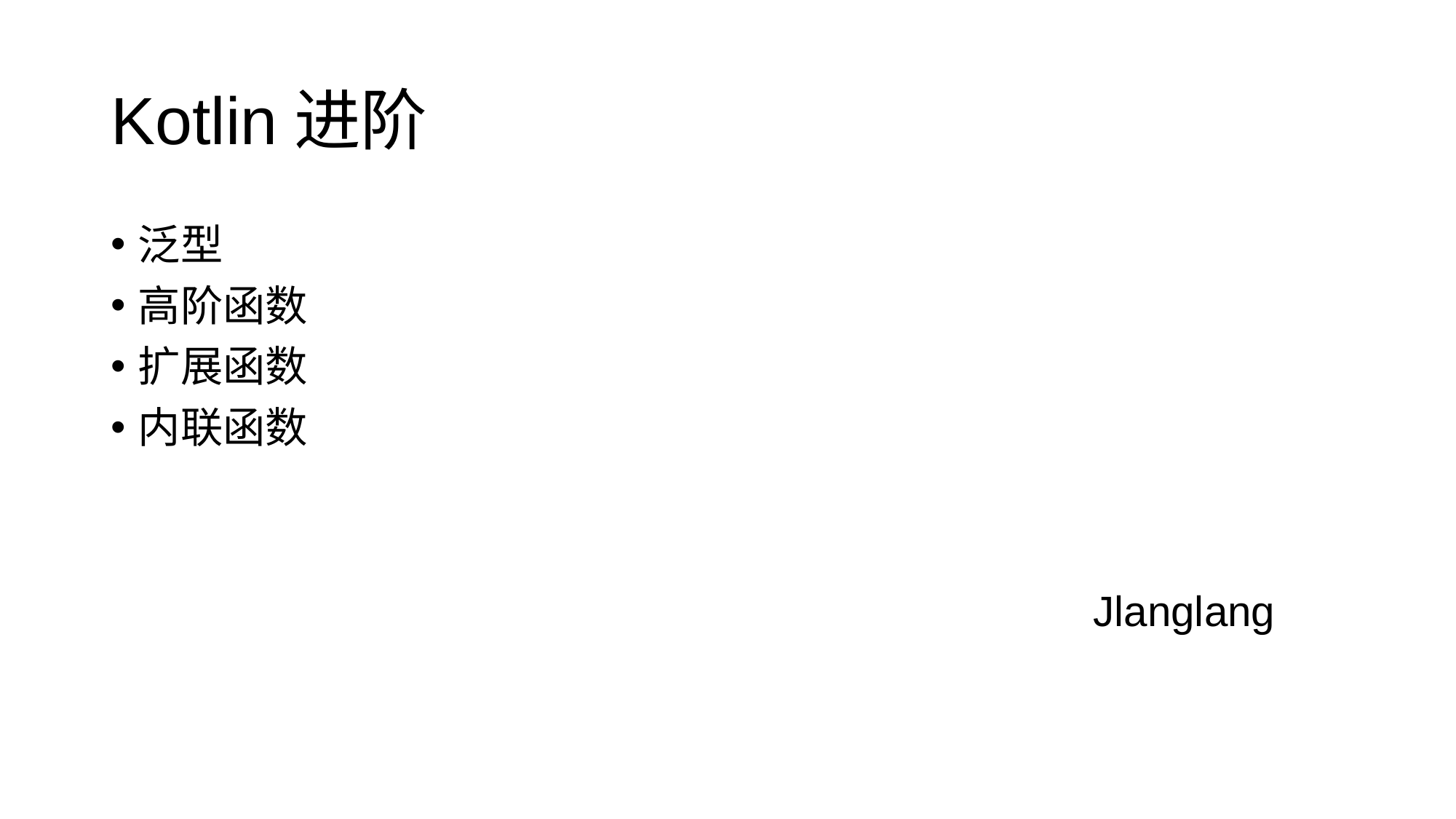

# Kotlin进阶
泛型
高阶函数
扩展函数
内联函数

									Jlanglang